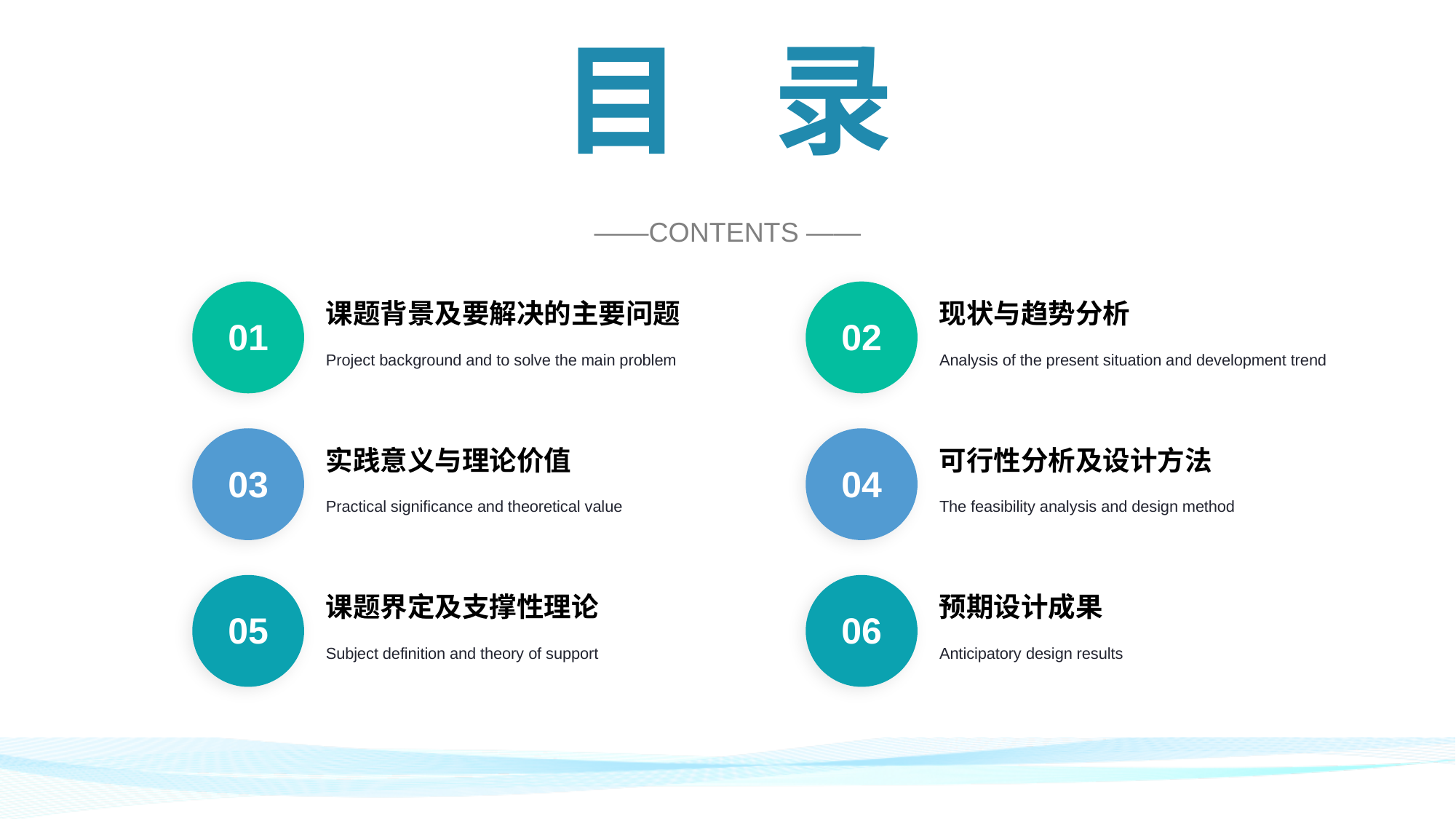

目
录
——CONTENTS ——

课题背景及要解决的主要问题
现状与趋势分析
01
02
Project background and to solve the main problem
Analysis of the present situation and development trend

实践意义与理论价值
可行性分析及设计方法
03
04
Practical significance and theoretical value
The feasibility analysis and design method

课题界定及支撑性理论
预期设计成果
05
06
Subject definition and theory of support
Anticipatory design results